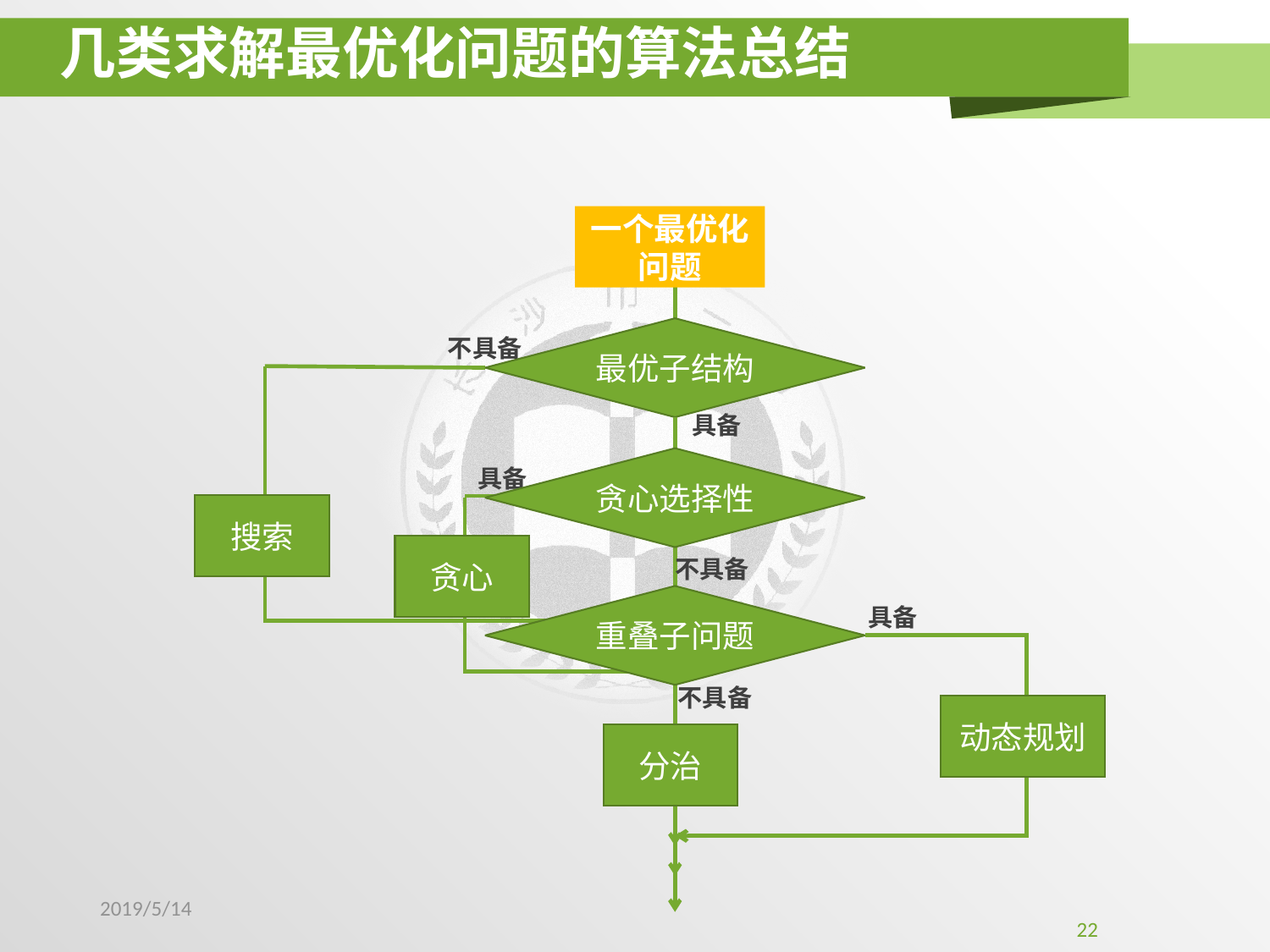

# 几类求解最优化问题的算法总结
一个最优化问题
最优子结构
不具备
具备
贪心选择性
具备
不具备
分治
搜索
贪心
重叠子问题
具备
不具备
动态规划
2019/5/14
22